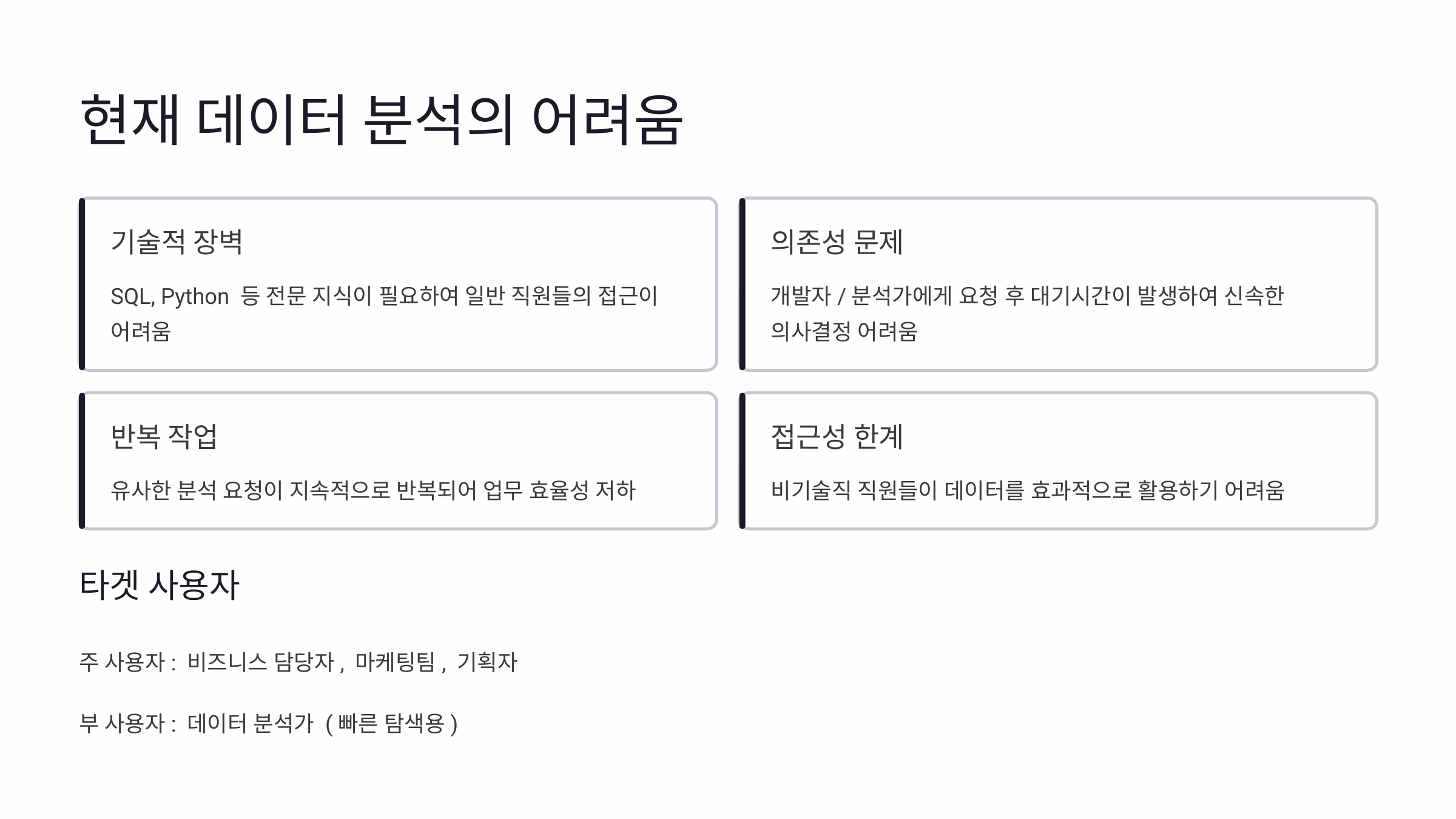

현재 데이터 분석의 어려움

기술적 장벽
의존성 문제
SQL, Python 등 전문 지식이 필요하여 일반 직원들의 접근이 어려움
개발자/분석가에게 요청 후 대기시간이 발생하여 신속한 의사결정 어려움

반복 작업
접근성 한계
유사한 분석 요청이 지속적으로 반복되어 업무 효율성 저하
비기술직 직원들이 데이터를 효과적으로 활용하기 어려움
타겟 사용자
주 사용자: 비즈니스 담당자, 마케팅팀, 기획자
부 사용자: 데이터 분석가 (빠른 탐색용)